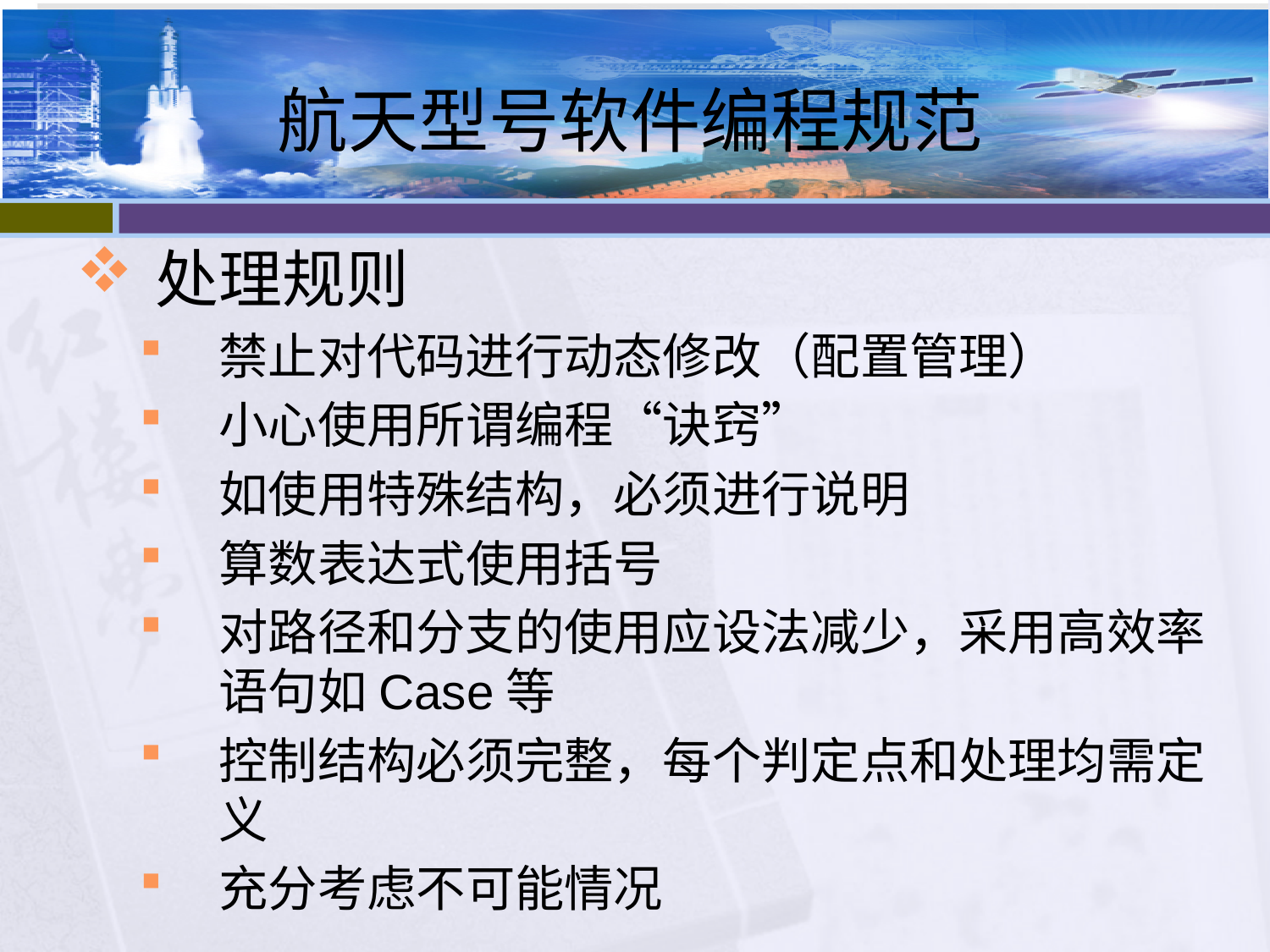

# 航天型号软件编程规范

处理规则
禁止对代码进行动态修改（配置管理）
小心使用所谓编程“诀窍”
如使用特殊结构，必须进行说明
算数表达式使用括号
对路径和分支的使用应设法减少，采用高效率语句如Case等
控制结构必须完整，每个判定点和处理均需定义
充分考虑不可能情况